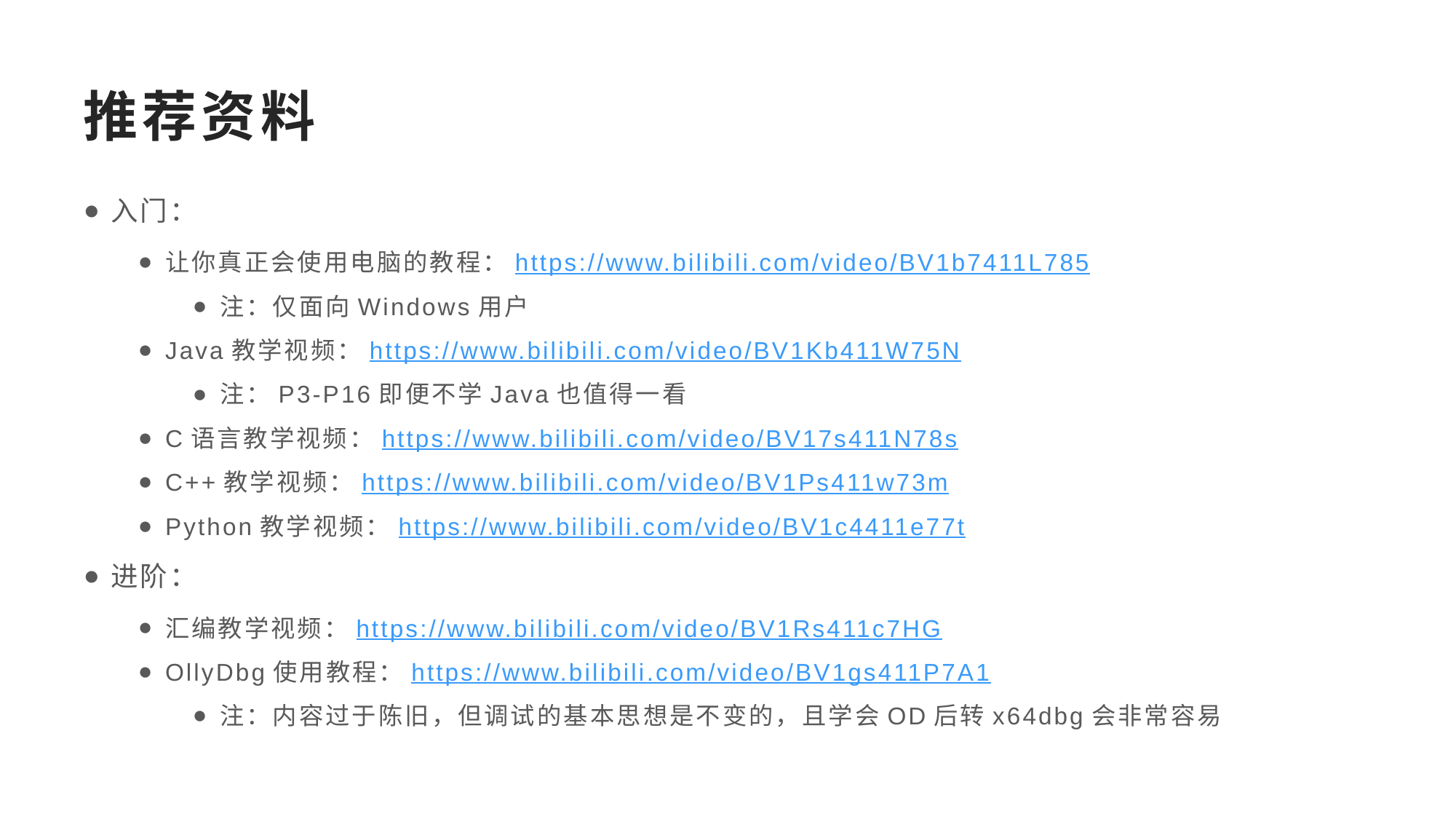

# 推荐资料
入门：
让你真正会使用电脑的教程：https://www.bilibili.com/video/BV1b7411L785
注：仅面向Windows用户
Java教学视频：https://www.bilibili.com/video/BV1Kb411W75N
注：P3-P16即便不学Java也值得一看
C语言教学视频：https://www.bilibili.com/video/BV17s411N78s
C++教学视频：https://www.bilibili.com/video/BV1Ps411w73m
Python教学视频：https://www.bilibili.com/video/BV1c4411e77t
进阶：
汇编教学视频：https://www.bilibili.com/video/BV1Rs411c7HG
OllyDbg使用教程：https://www.bilibili.com/video/BV1gs411P7A1
注：内容过于陈旧，但调试的基本思想是不变的，且学会OD后转x64dbg会非常容易